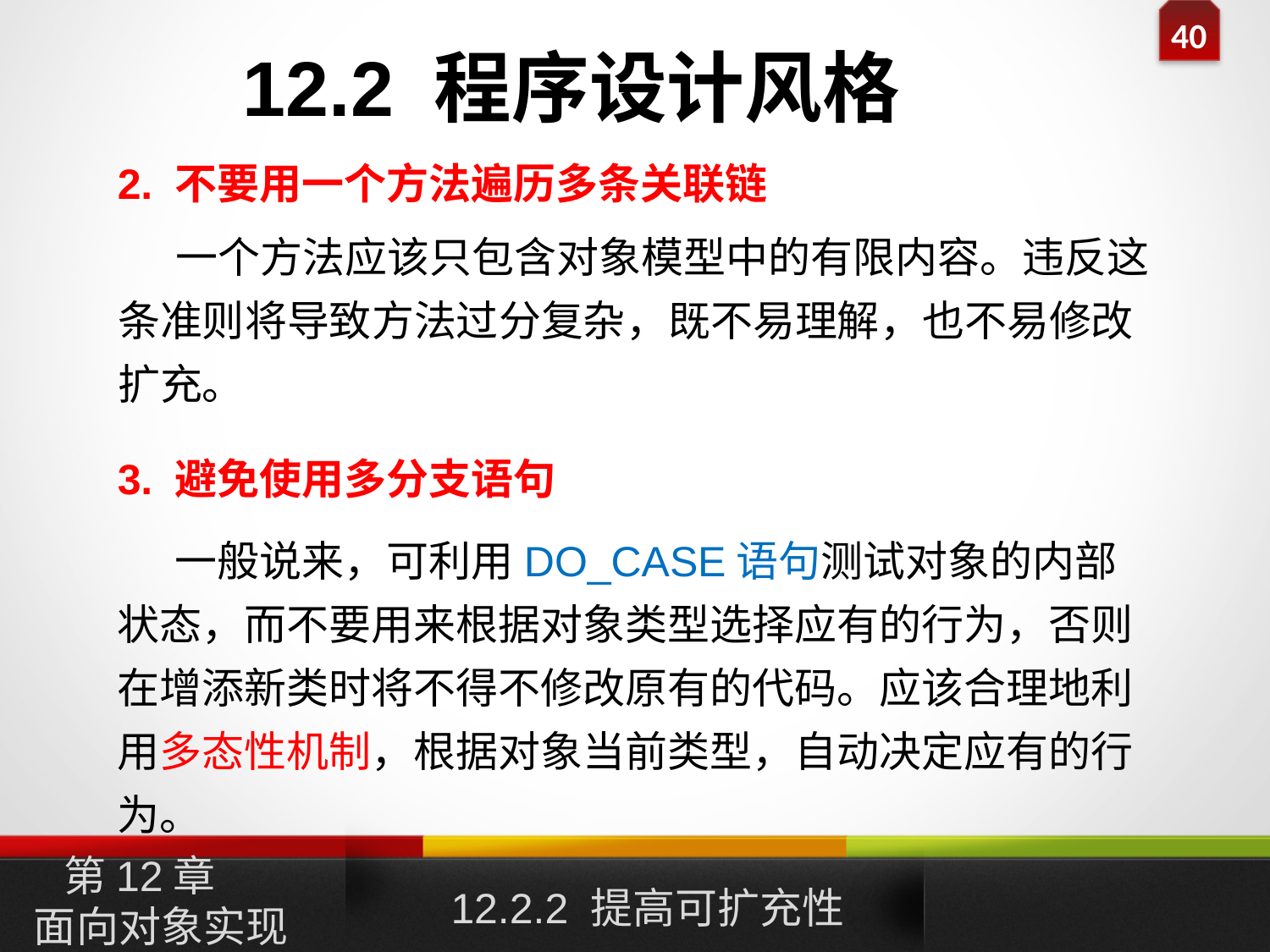

12.2 程序设计风格
2. 不要用一个方法遍历多条关联链
     一个方法应该只包含对象模型中的有限内容。违反这条准则将导致方法过分复杂，既不易理解，也不易修改扩充。
3. 避免使用多分支语句
     一般说来，可利用DO_CASE语句测试对象的内部状态，而不要用来根据对象类型选择应有的行为，否则在增添新类时将不得不修改原有的代码。应该合理地利用多态性机制，根据对象当前类型，自动决定应有的行为。
12.2.2 提高可扩充性